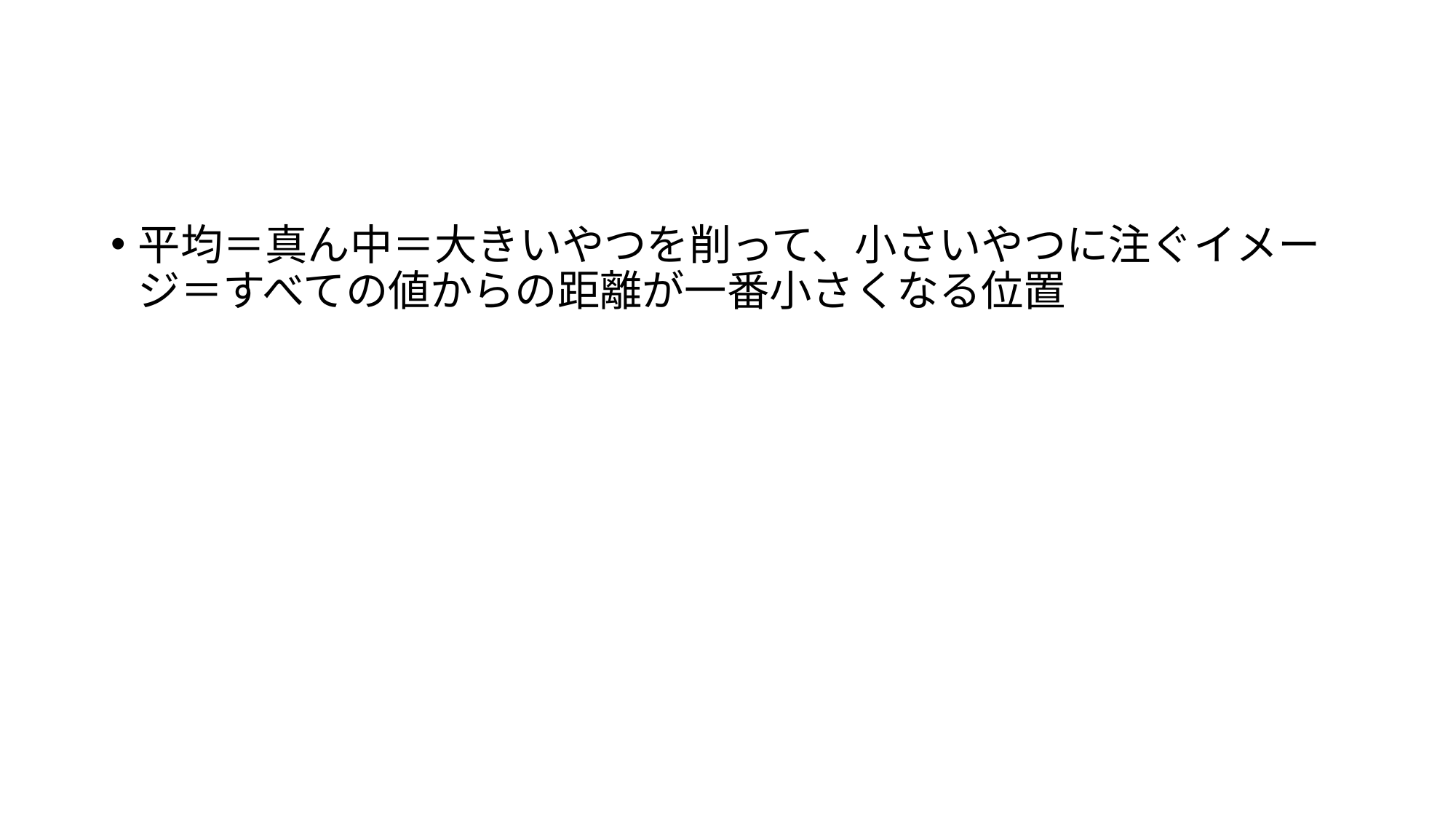

#
平均＝真ん中＝大きいやつを削って、小さいやつに注ぐイメージ＝すべての値からの距離が一番小さくなる位置